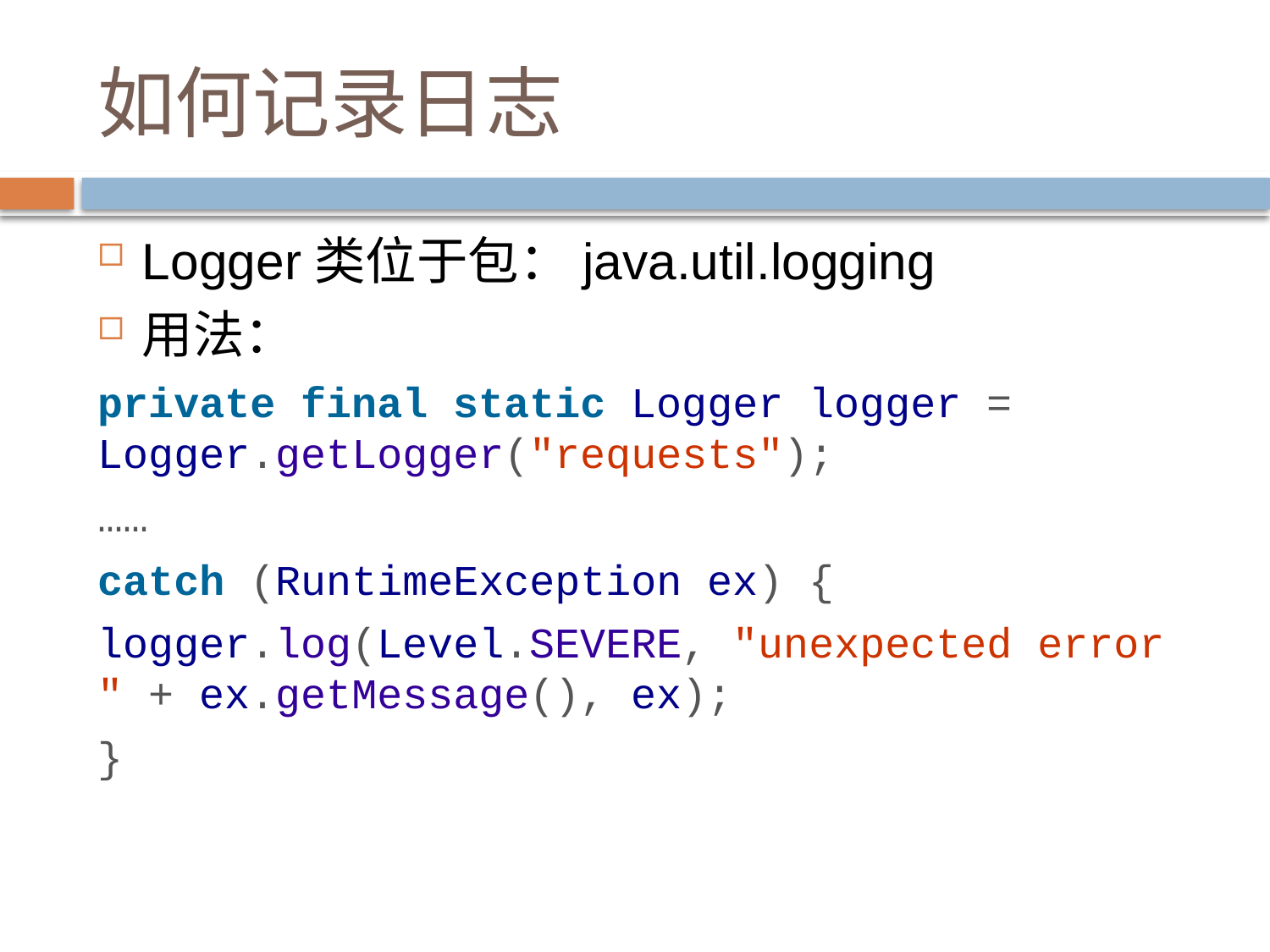

# 如何记录日志
Logger类位于包：java.util.logging
用法：
private final static Logger logger = Logger.getLogger("requests");
……
catch (RuntimeException ex) {
logger.log(Level.SEVERE, "unexpected error " + ex.getMessage(), ex);
}